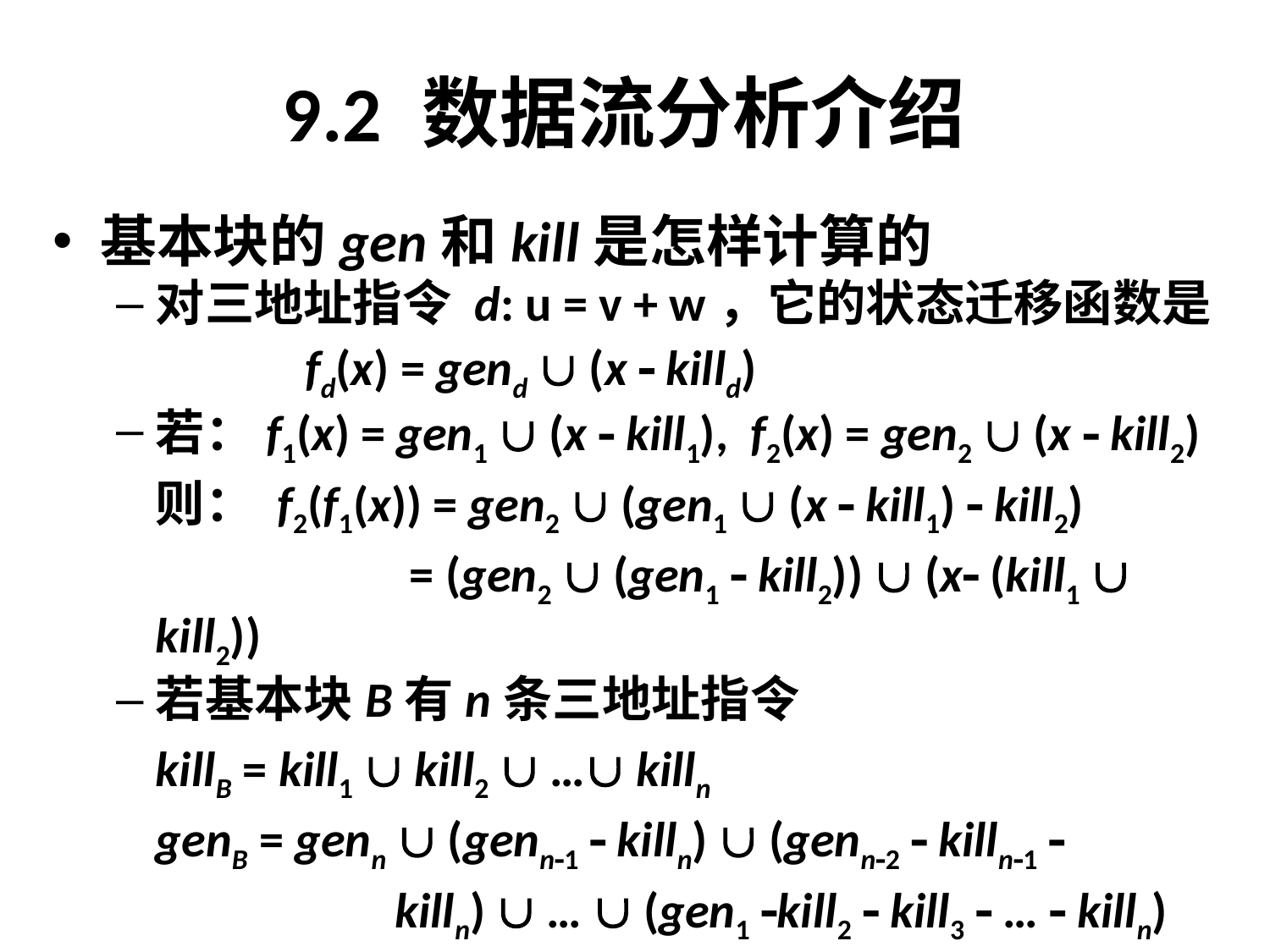

# 9.2 数据流分析介绍
基本块的gen和kill是怎样计算的
对三地址指令 d: u = v + w，它的状态迁移函数是
		  fd(x) = gend ∪ (x − killd)
若：f1(x) = gen1 ∪ (x − kill1),  f2(x) = gen2 ∪ (x − kill2)
	则： f2(f1(x)) = gen2 ∪ (gen1 ∪ (x − kill1) − kill2)
			= (gen2 ∪ (gen1 − kill2)) ∪ (x− (kill1 ∪ kill2))
若基本块B有n条三地址指令
	killB = kill1 ∪ kill2 ∪ …∪ killn
	genB = genn ∪ (genn−1 − killn) ∪ (genn−2 − killn−1 −
		          killn) ∪ … ∪ (gen1 −kill2 − kill3 − … − killn)